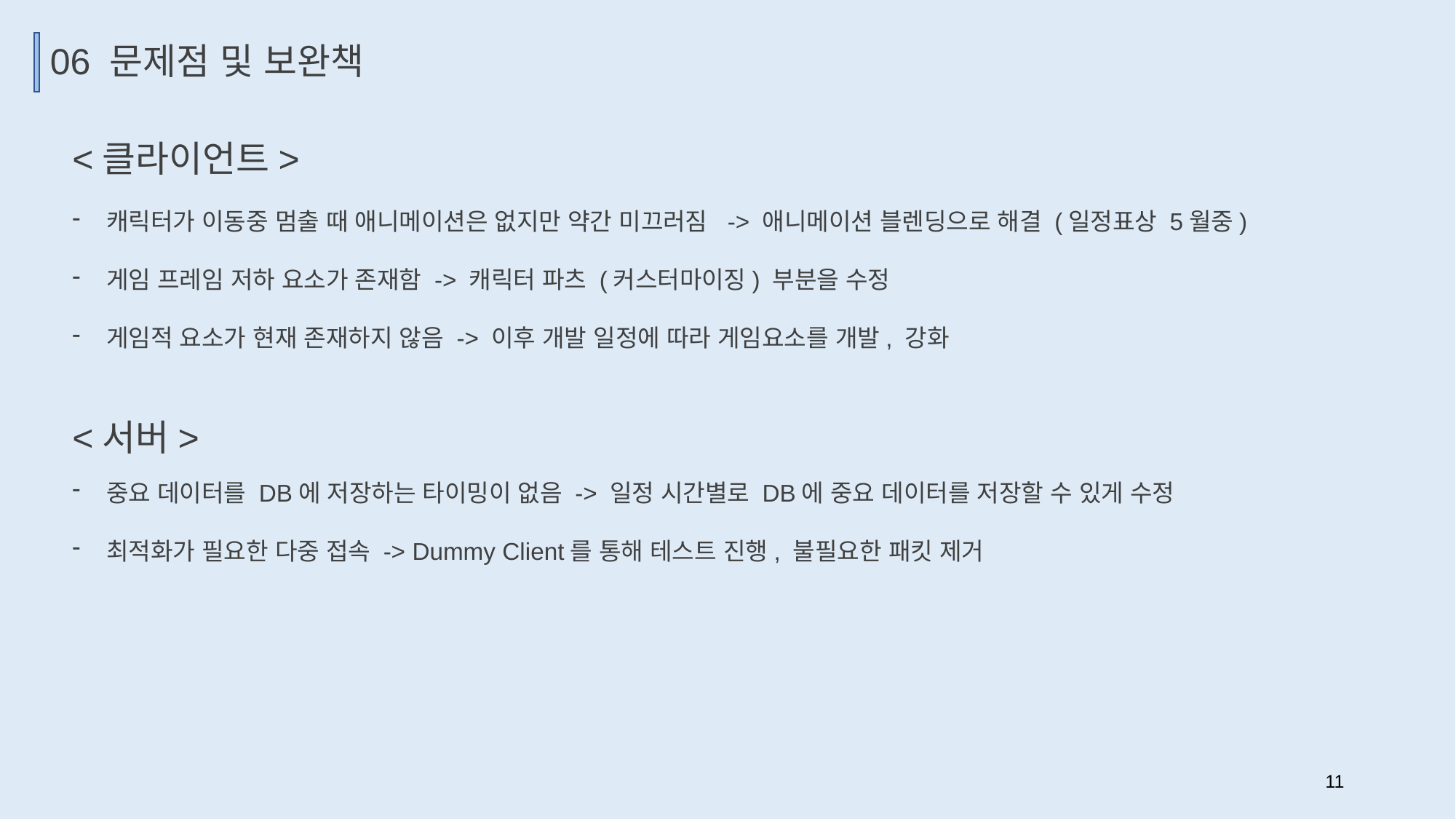

06 문제점 및 보완책
<클라이언트>
캐릭터가 이동중 멈출 때 애니메이션은 없지만 약간 미끄러짐  -> 애니메이션 블렌딩으로 해결 (일정표상 5월중)

게임 프레임 저하 요소가 존재함 -> 캐릭터 파츠 (커스터마이징) 부분을 수정

게임적 요소가 현재 존재하지 않음 -> 이후 개발 일정에 따라 게임요소를 개발, 강화

<서버>
중요 데이터를 DB에 저장하는 타이밍이 없음 -> 일정 시간별로 DB에 중요 데이터를 저장할 수 있게 수정

최적화가 필요한 다중 접속 -> Dummy Client를 통해 테스트 진행, 불필요한 패킷 제거
11